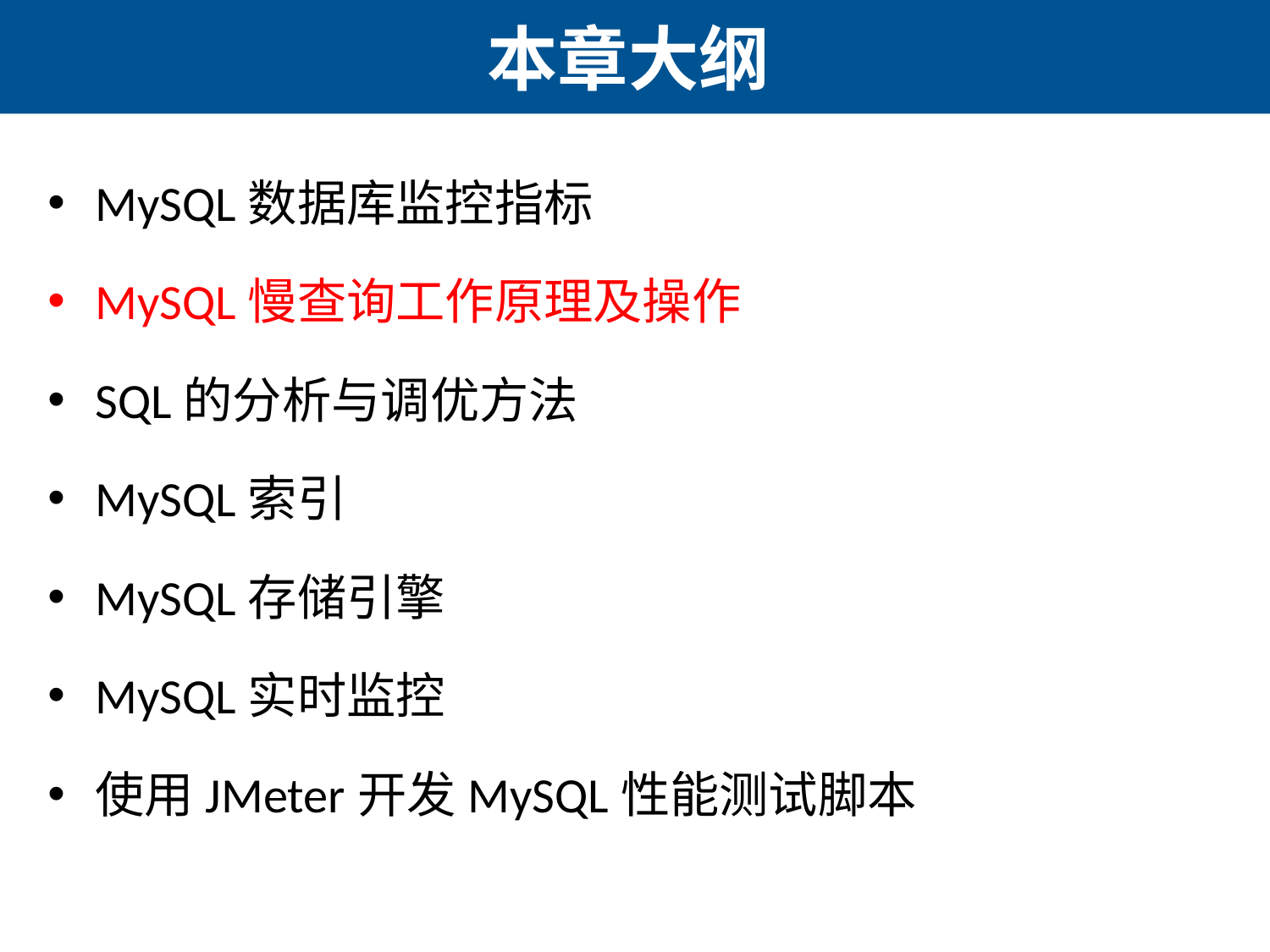

# 本章大纲
MySQL数据库监控指标
MySQL慢查询工作原理及操作
SQL的分析与调优方法
MySQL索引
MySQL存储引擎
MySQL实时监控
使用JMeter开发MySQL性能测试脚本